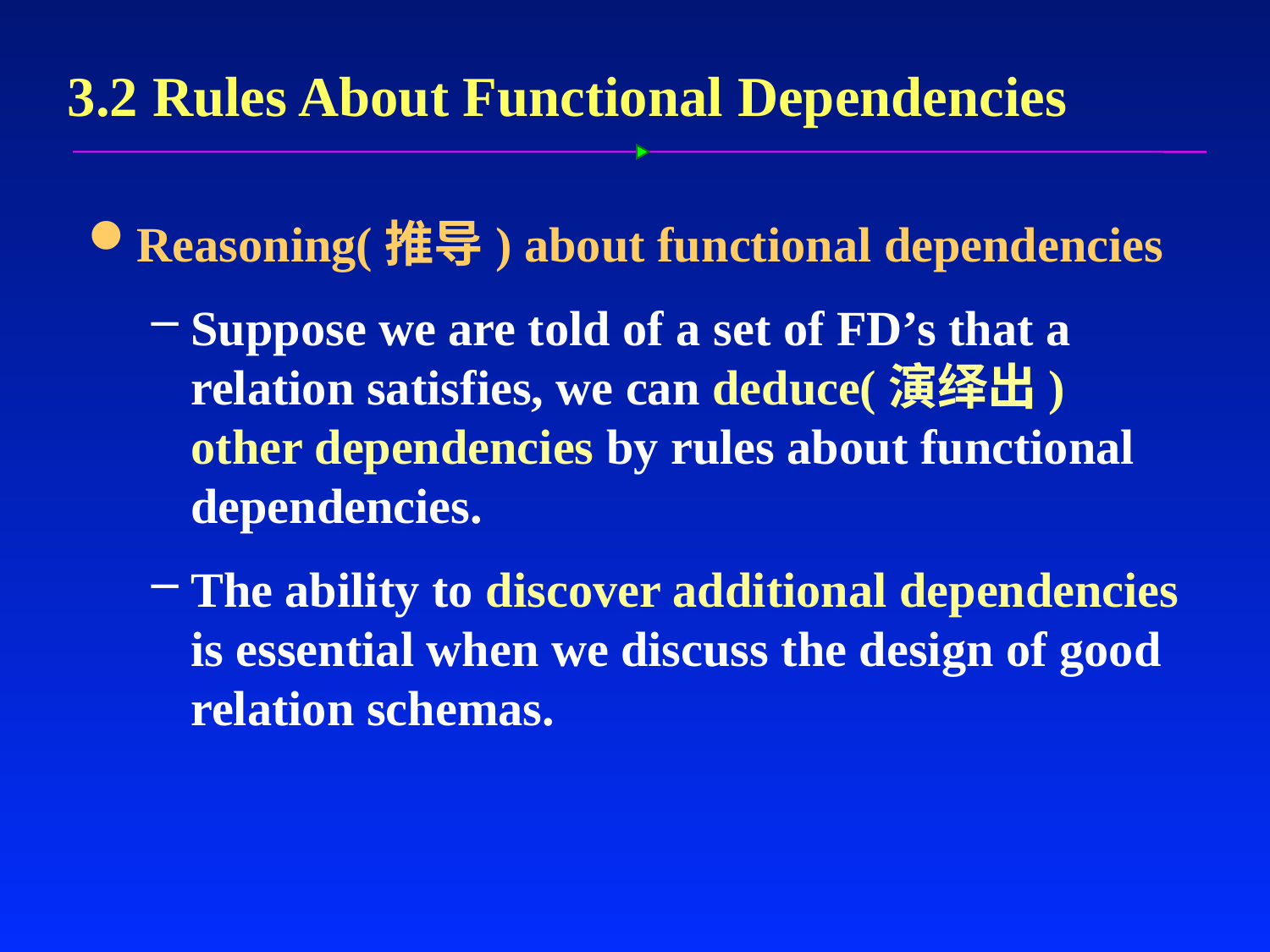

# 3.2 Rules About Functional Dependencies

Reasoning(推导) about functional dependencies
Suppose we are told of a set of FD’s that a relation satisfies, we can deduce(演绎出) other dependencies by rules about functional dependencies.
The ability to discover additional dependencies is essential when we discuss the design of good relation schemas.